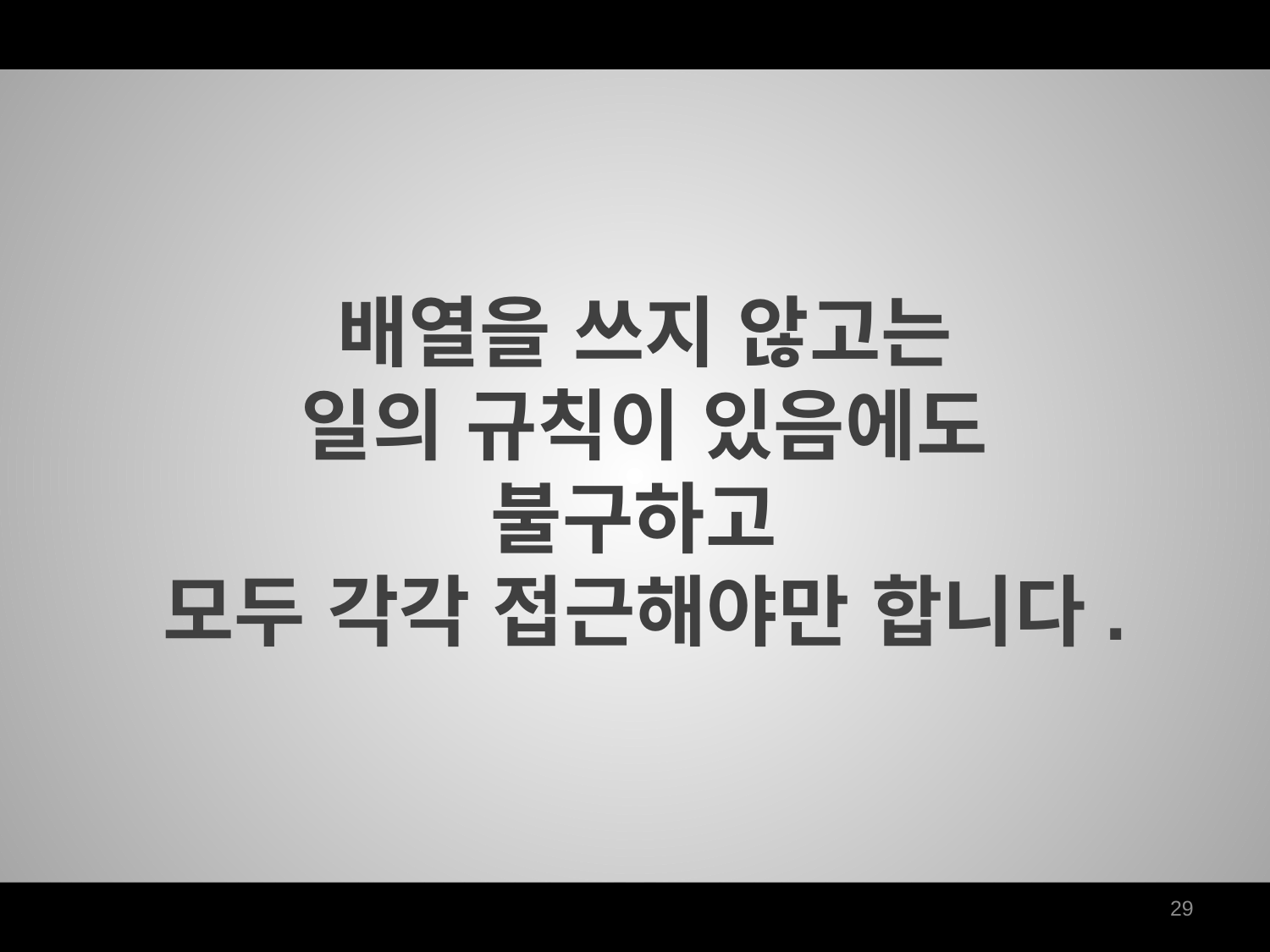

배열을 쓰지 않고는
일의 규칙이 있음에도
불구하고
모두 각각 접근해야만 합니다.
29